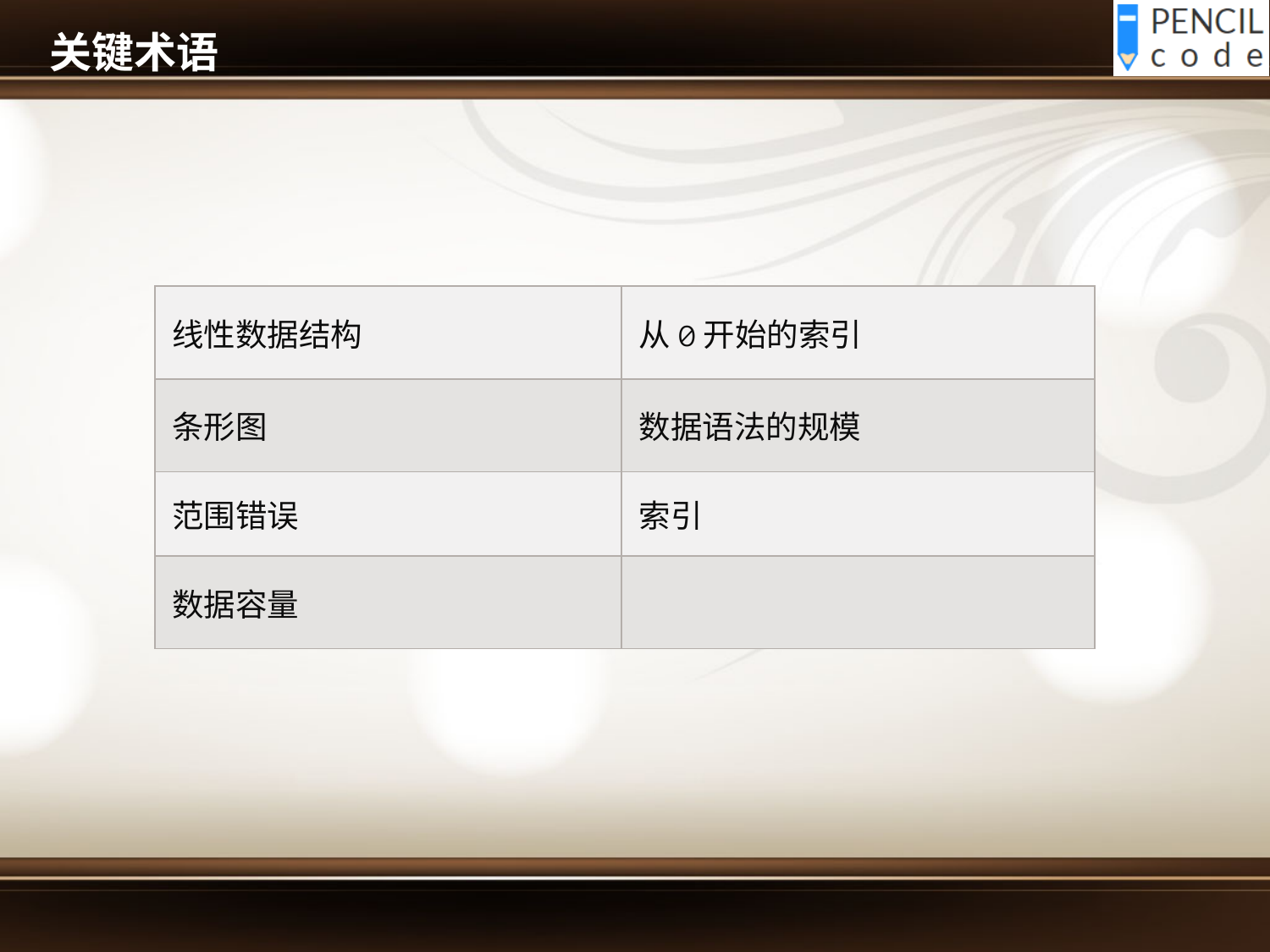

# 关键术语
| 线性数据结构 | 从0开始的索引 |
| --- | --- |
| 条形图 | 数据语法的规模 |
| 范围错误 | 索引 |
| 数据容量 |  |